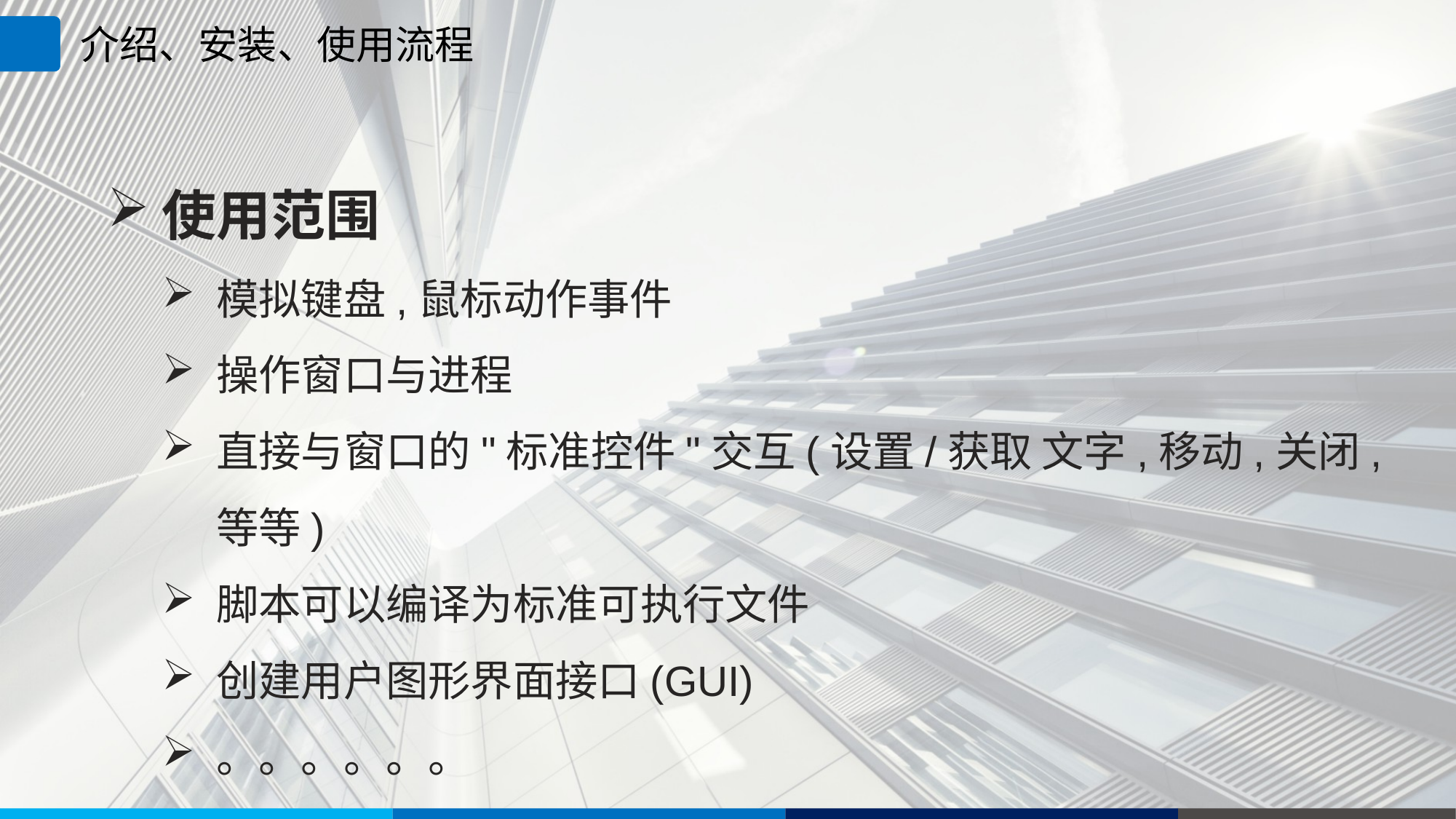

介绍、安装、使用流程

使用范围
模拟键盘,鼠标动作事件
操作窗口与进程
直接与窗口的"标准控件"交互(设置/获取 文字,移动,关闭,等等)
脚本可以编译为标准可执行文件
创建用户图形界面接口(GUI)
。。。。。。